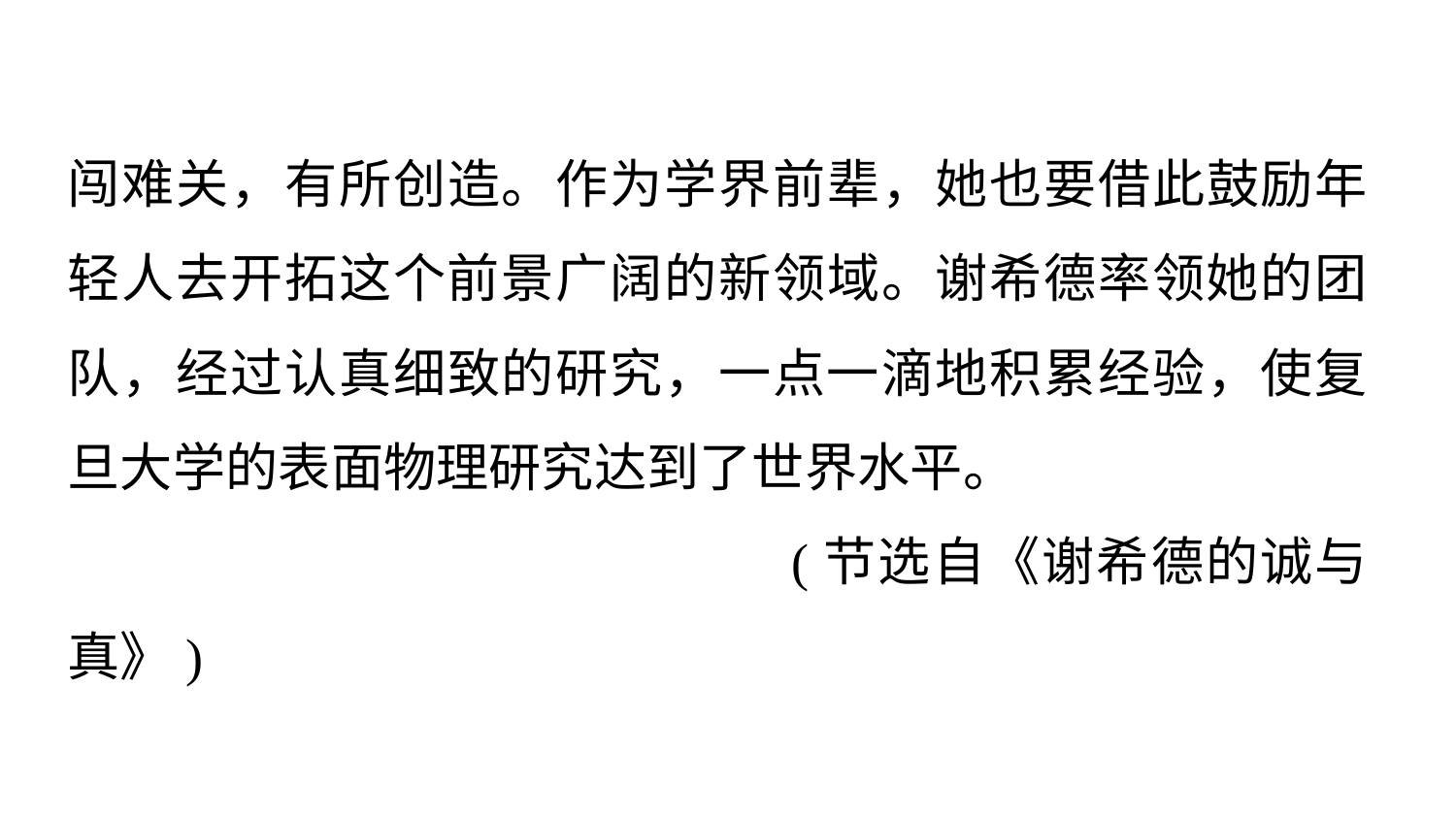

闯难关，有所创造。作为学界前辈，她也要借此鼓励年轻人去开拓这个前景广阔的新领域。谢希德率领她的团队，经过认真细致的研究，一点一滴地积累经验，使复旦大学的表面物理研究达到了世界水平。
                                                (节选自《谢希德的诚与真》)